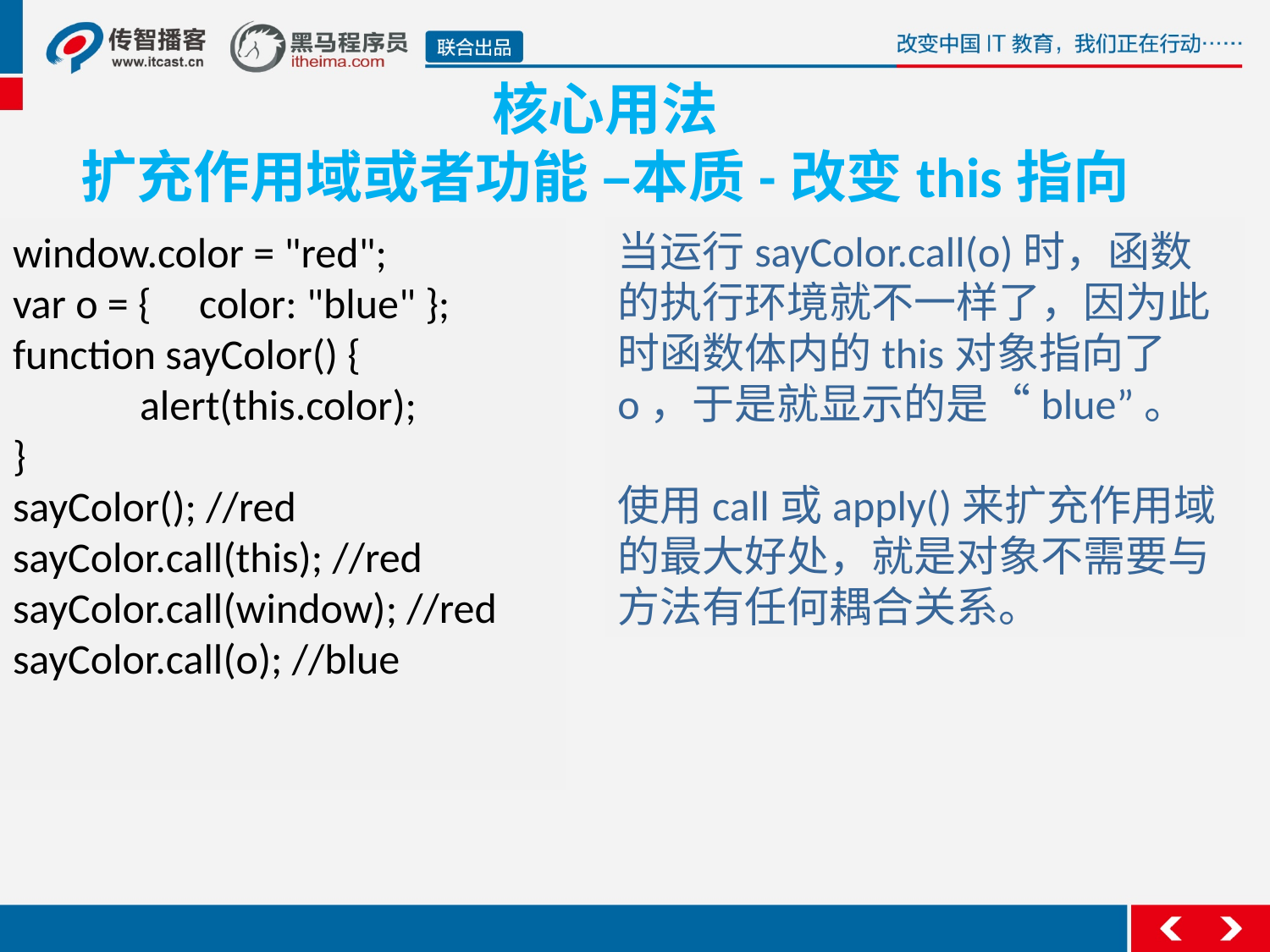

# 核心用法 扩充作用域或者功能 –本质-改变this指向
window.color = "red";
var o = {     color: "blue" };
function sayColor() {
 	alert(this.color);
}
sayColor(); //red sayColor.call(this); //red
sayColor.call(window); //red
sayColor.call(o); //blue

当运行sayColor.call(o)时，函数的执行环境就不一样了，因为此时函数体内的this对象指向了o，于是就显示的是“blue”。

使用call或apply()来扩充作用域的最大好处，就是对象不需要与方法有任何耦合关系。